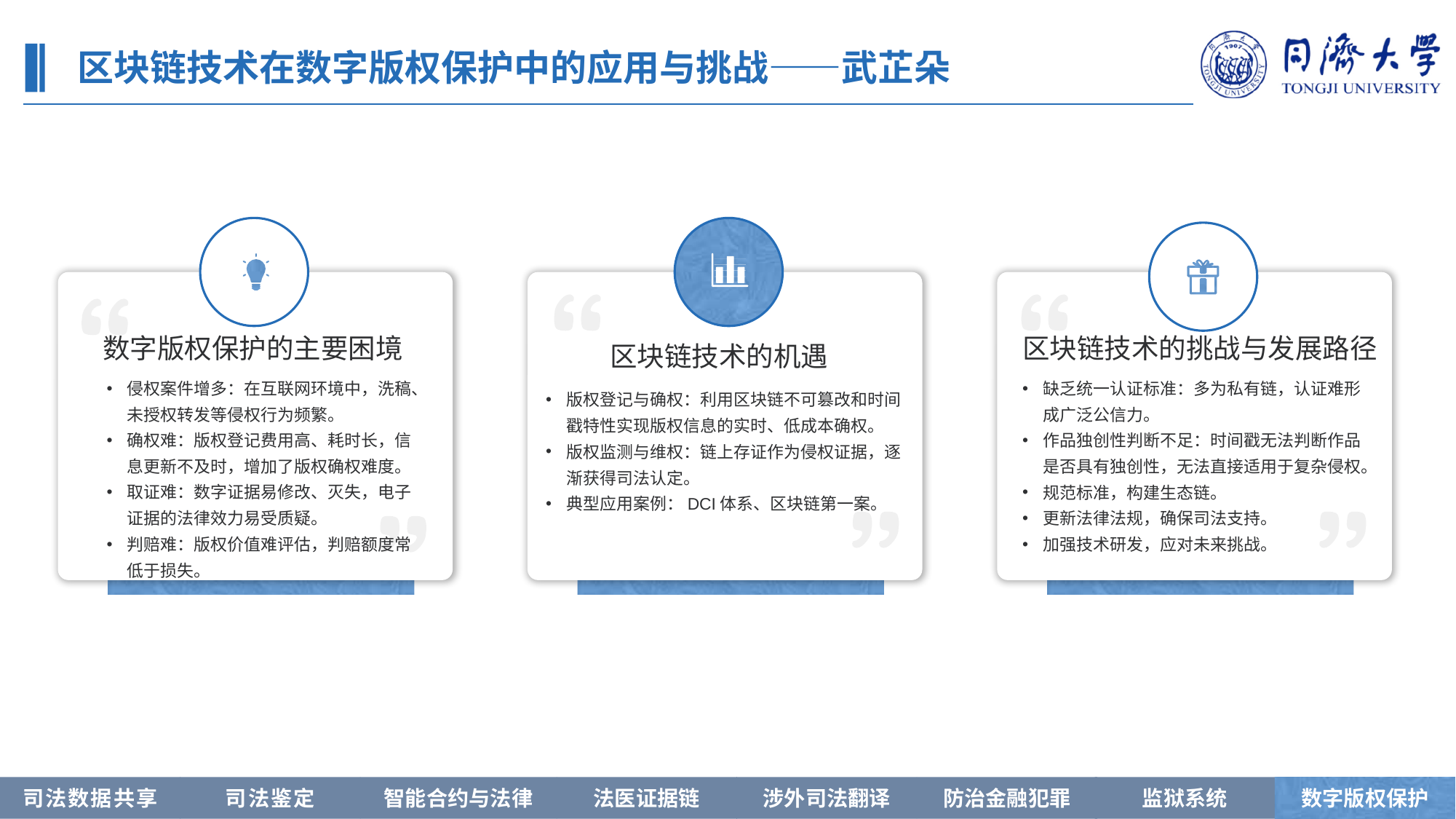

区块链技术在数字版权保护中的应用与挑战——武芷朵

数字版权保护的主要困境
侵权案件增多：在互联网环境中，洗稿、未授权转发等侵权行为频繁。
确权难：版权登记费用高、耗时长，信息更新不及时，增加了版权确权难度。
取证难：数字证据易修改、灭失，电子证据的法律效力易受质疑。
判赔难：版权价值难评估，判赔额度常低于损失。
区块链技术的挑战与发展路径
缺乏统一认证标准：多为私有链，认证难形成广泛公信力。
作品独创性判断不足：时间戳无法判断作品是否具有独创性，无法直接适用于复杂侵权。
规范标准，构建生态链。
更新法律法规，确保司法支持。
加强技术研发，应对未来挑战。
区块链技术的机遇
版权登记与确权：利用区块链不可篡改和时间戳特性实现版权信息的实时、低成本确权。
版权监测与维权：链上存证作为侵权证据，逐渐获得司法认定。
典型应用案例：DCI体系、区块链第一案。

司法数据共享
司法鉴定
智能合约与法律
法医证据链
涉外司法翻译
防治金融犯罪
监狱系统
数字版权保护